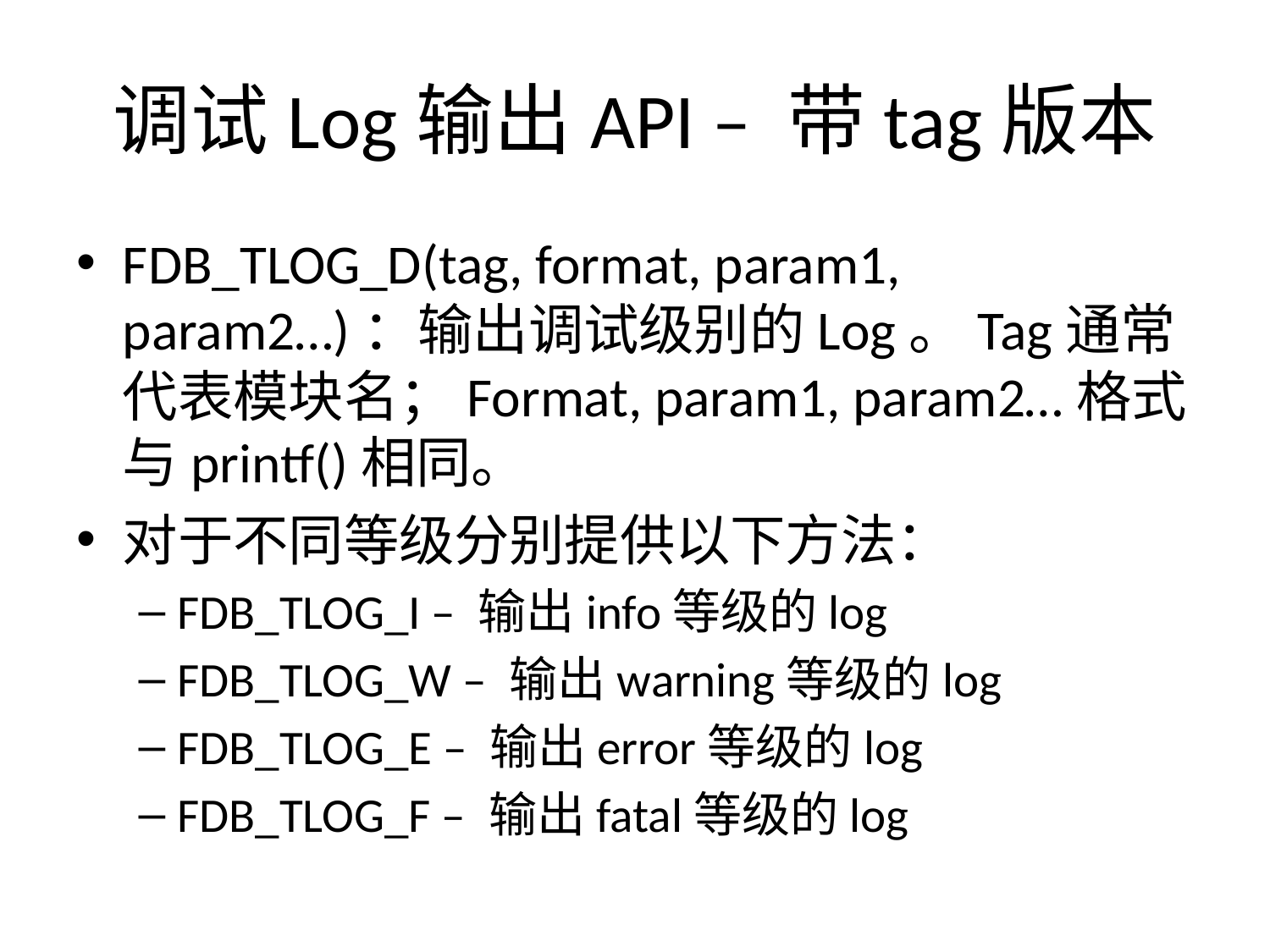

# 调试Log输出API – 带tag版本
FDB_TLOG_D(tag, format, param1, param2…)：输出调试级别的Log。Tag通常代表模块名；Format, param1, param2…格式与printf()相同。
对于不同等级分别提供以下方法：
FDB_TLOG_I – 输出info等级的log
FDB_TLOG_W – 输出warning等级的log
FDB_TLOG_E – 输出error等级的log
FDB_TLOG_F – 输出fatal等级的log